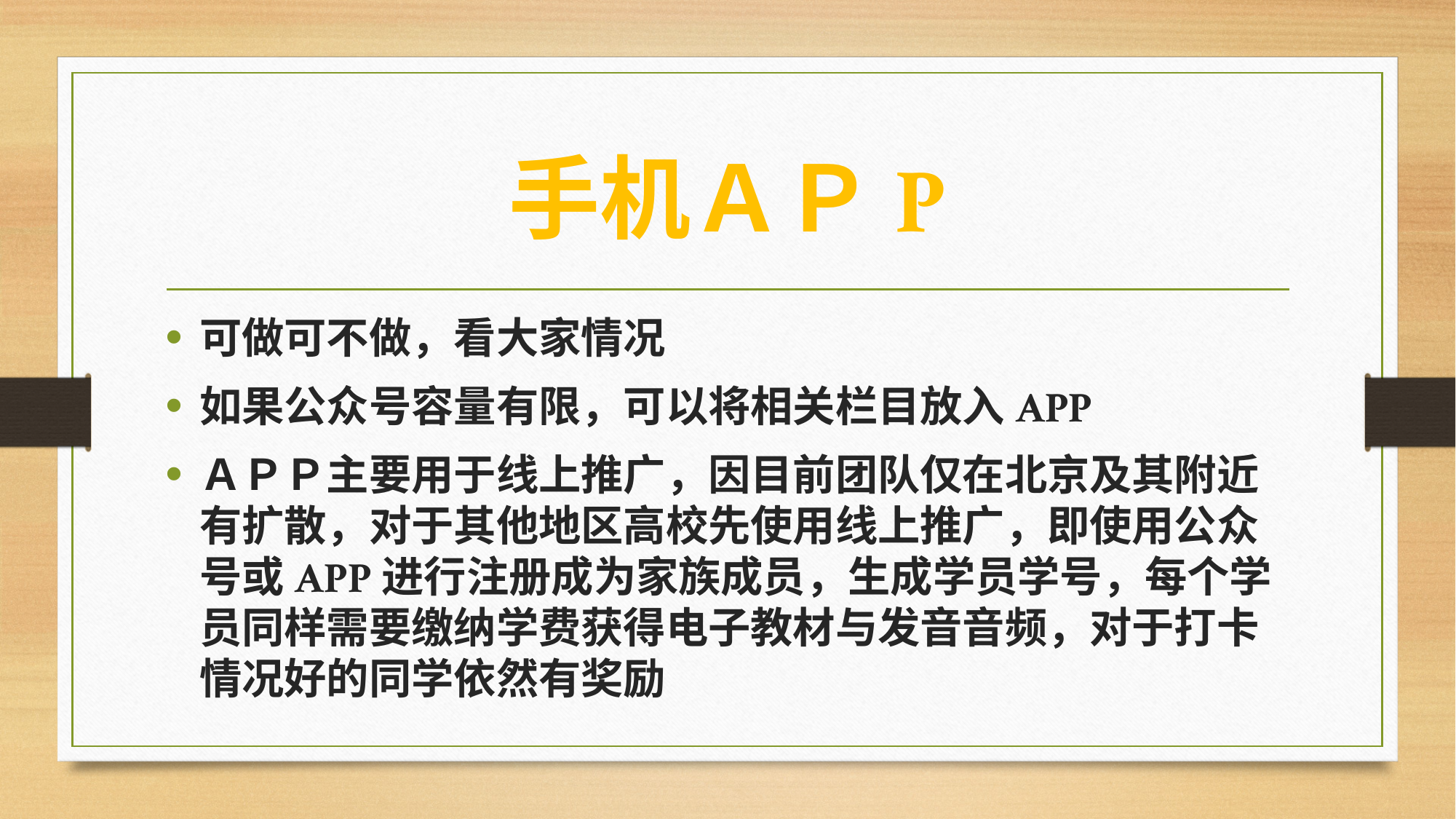

# 手机ＡＰP
可做可不做，看大家情况
如果公众号容量有限，可以将相关栏目放入APP
ＡＰＰ主要用于线上推广，因目前团队仅在北京及其附近有扩散，对于其他地区高校先使用线上推广，即使用公众号或APP进行注册成为家族成员，生成学员学号，每个学员同样需要缴纳学费获得电子教材与发音音频，对于打卡情况好的同学依然有奖励